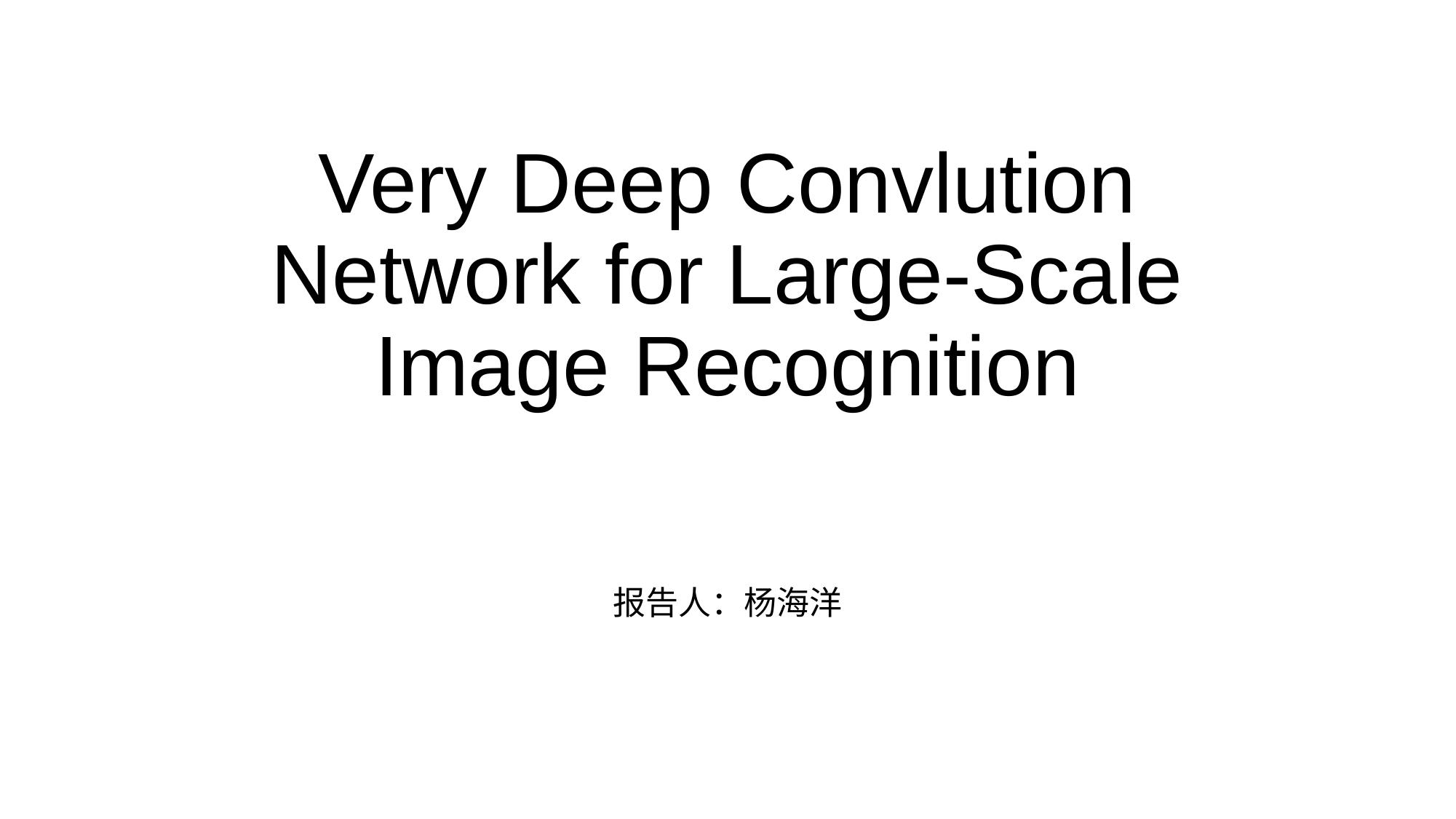

# Very Deep Convlution Network for Large-Scale Image Recognition

报告人：杨海洋